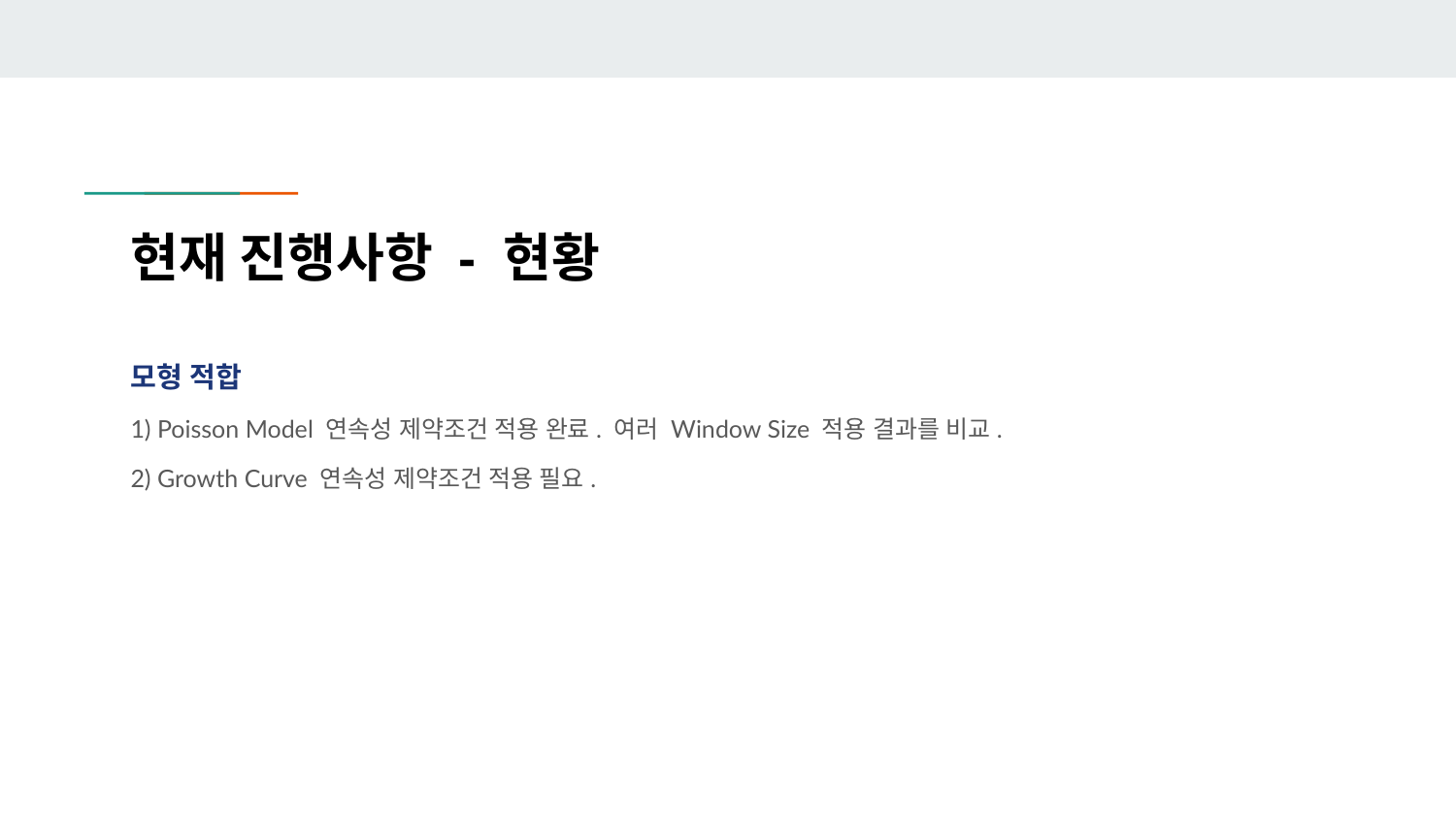

# 현재 진행사항 - 현황
모형 적합
1) Poisson Model 연속성 제약조건 적용 완료. 여러 Window Size 적용 결과를 비교.
2) Growth Curve 연속성 제약조건 적용 필요.